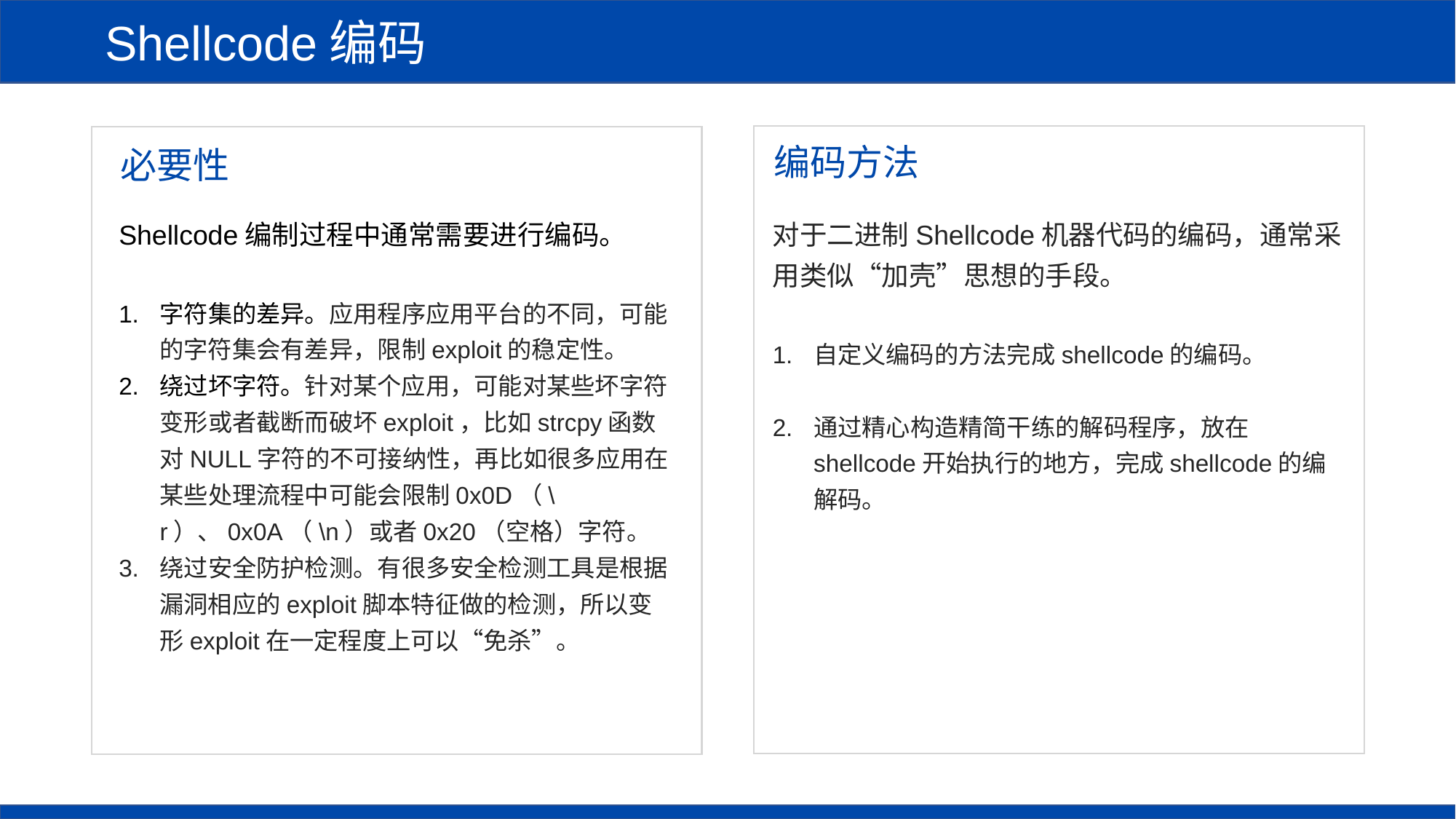

Shellcode编码

编码方法
必要性
Shellcode编制过程中通常需要进行编码。

字符集的差异。应用程序应用平台的不同，可能的字符集会有差异，限制exploit的稳定性。
绕过坏字符。针对某个应用，可能对某些坏字符变形或者截断而破坏exploit，比如strcpy函数对NULL字符的不可接纳性，再比如很多应用在某些处理流程中可能会限制0x0D（\r）、0x0A（\n）或者0x20（空格）字符。
绕过安全防护检测。有很多安全检测工具是根据漏洞相应的exploit脚本特征做的检测，所以变形exploit在一定程度上可以“免杀”。
对于二进制Shellcode机器代码的编码，通常采用类似“加壳”思想的手段。

自定义编码的方法完成shellcode的编码。

通过精心构造精简干练的解码程序，放在shellcode开始执行的地方，完成shellcode的编解码。